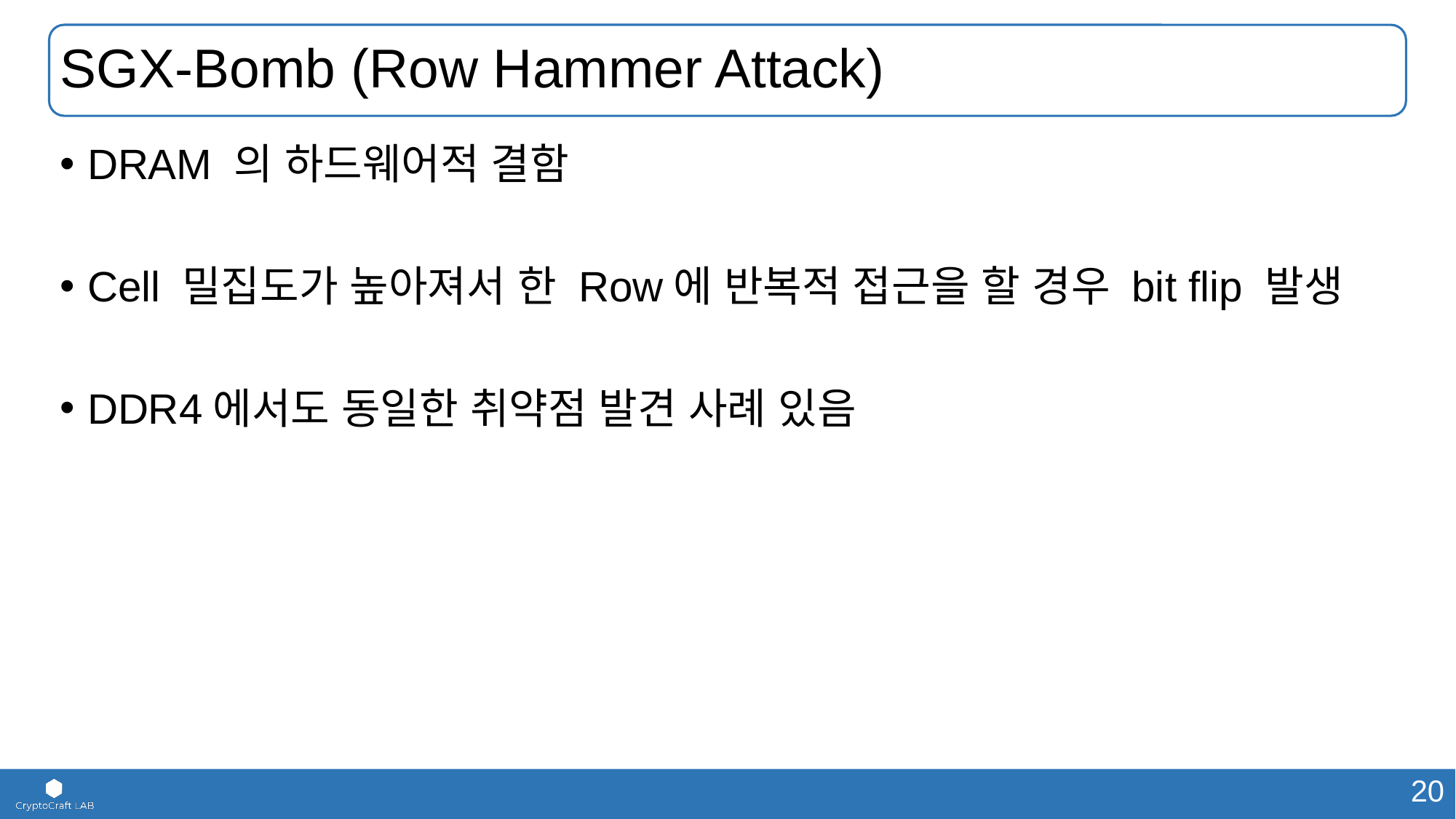

# SGX-Bomb (Row Hammer Attack)
DRAM 의 하드웨어적 결함

Cell 밀집도가 높아져서 한 Row에 반복적 접근을 할 경우 bit flip 발생

DDR4에서도 동일한 취약점 발견 사례 있음